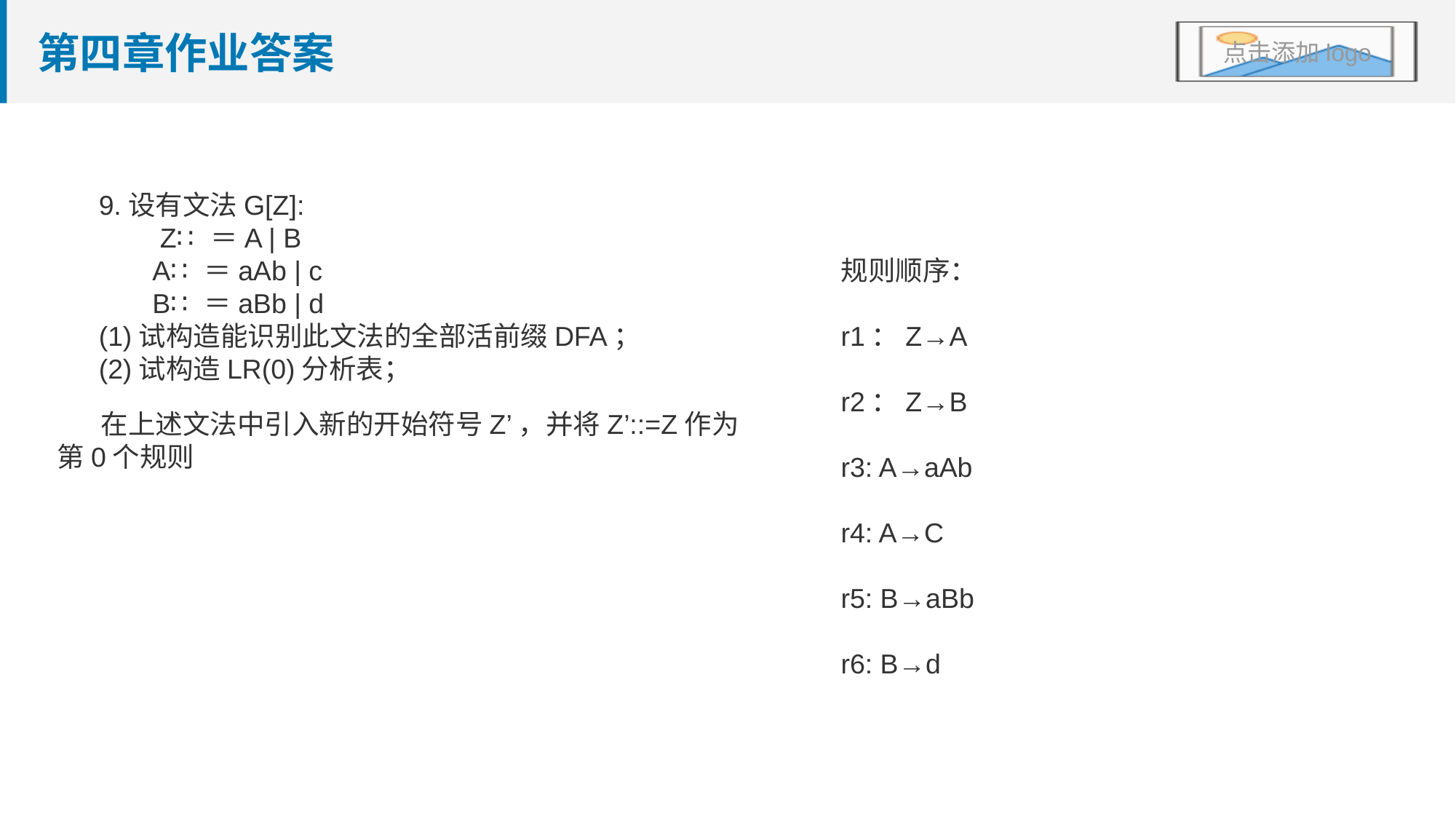

# 第四章作业答案

9.设有文法G[Z]:
        Z∷＝A | B
       A∷＝aAb | c
       B∷＝aBb | d
(1)试构造能识别此文法的全部活前缀DFA；
(2)试构造LR(0)分析表；
规则顺序：

r1：Z→A

r2：Z→B

r3: A→aAb

r4: A→C

r5: B→aBb

r6: B→d
      在上述文法中引入新的开始符号Z’，并将Z’::=Z作为第0个规则